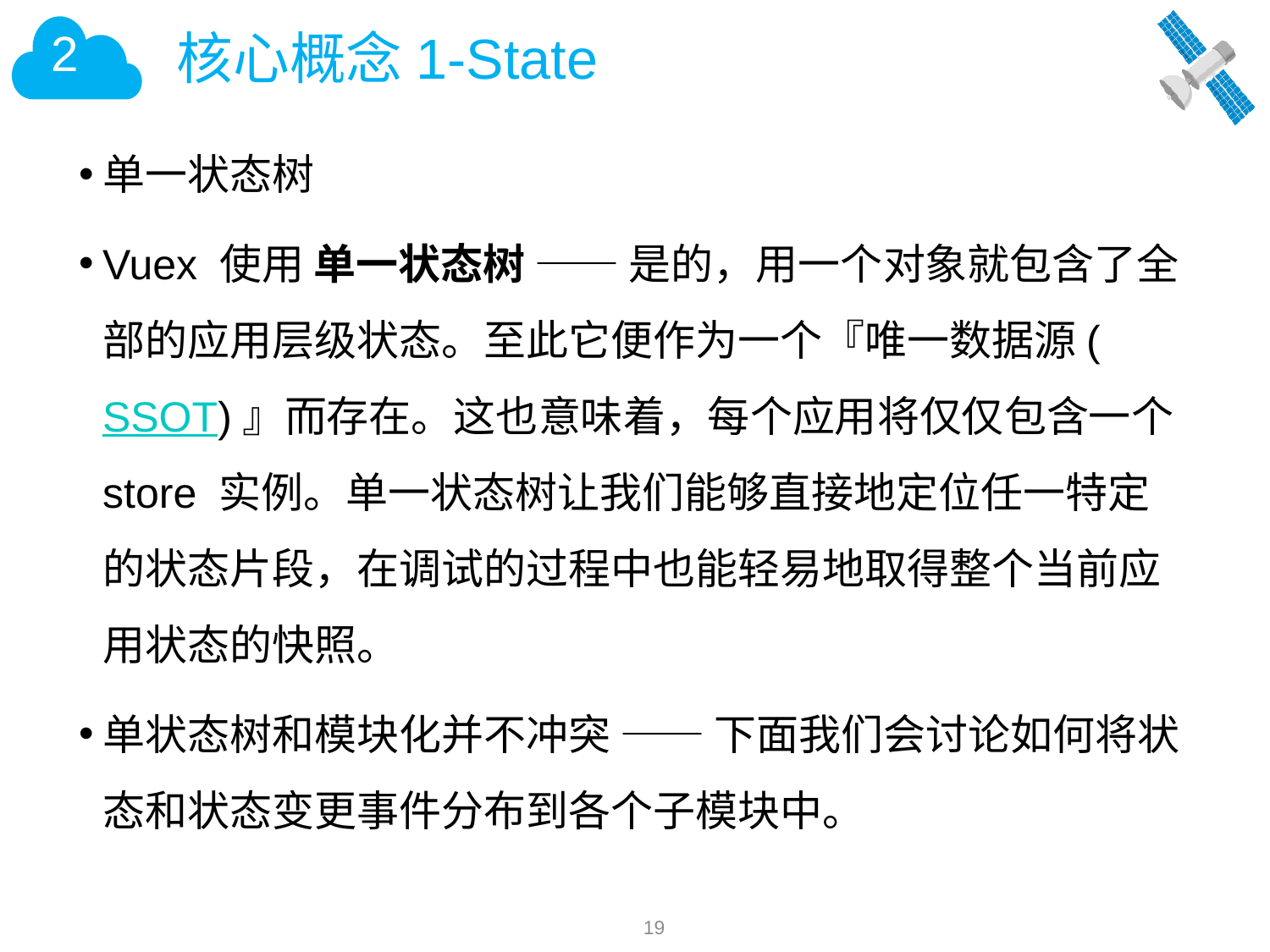

# 核心概念1-State
单一状态树
Vuex 使用 单一状态树 —— 是的，用一个对象就包含了全部的应用层级状态。至此它便作为一个『唯一数据源(SSOT)』而存在。这也意味着，每个应用将仅仅包含一个 store 实例。单一状态树让我们能够直接地定位任一特定的状态片段，在调试的过程中也能轻易地取得整个当前应用状态的快照。
单状态树和模块化并不冲突 —— 下面我们会讨论如何将状态和状态变更事件分布到各个子模块中。
19